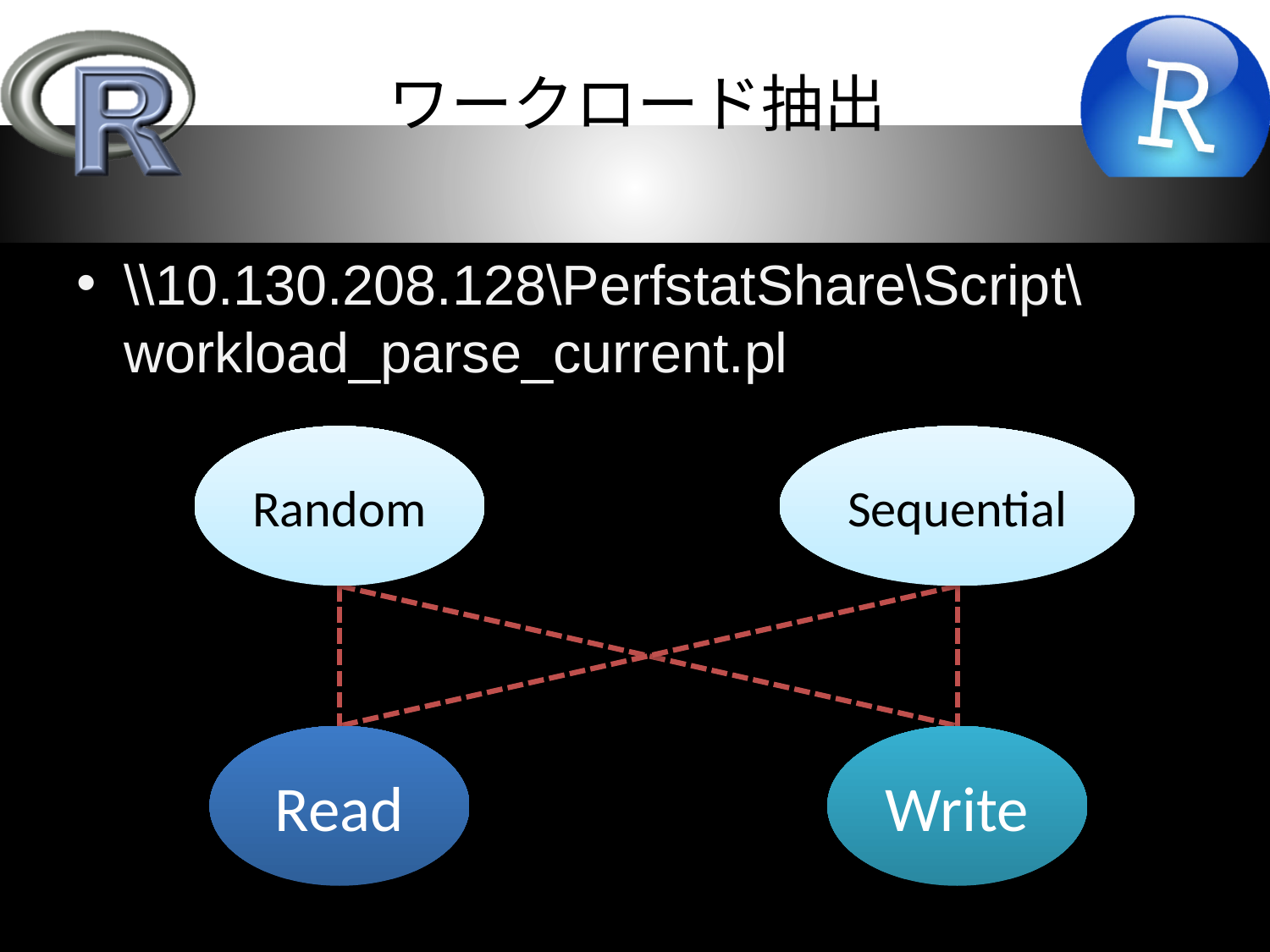

# ワークロード抽出
\\10.130.208.128\PerfstatShare\Script\workload_parse_current.pl

Random
Sequential
Read
Write